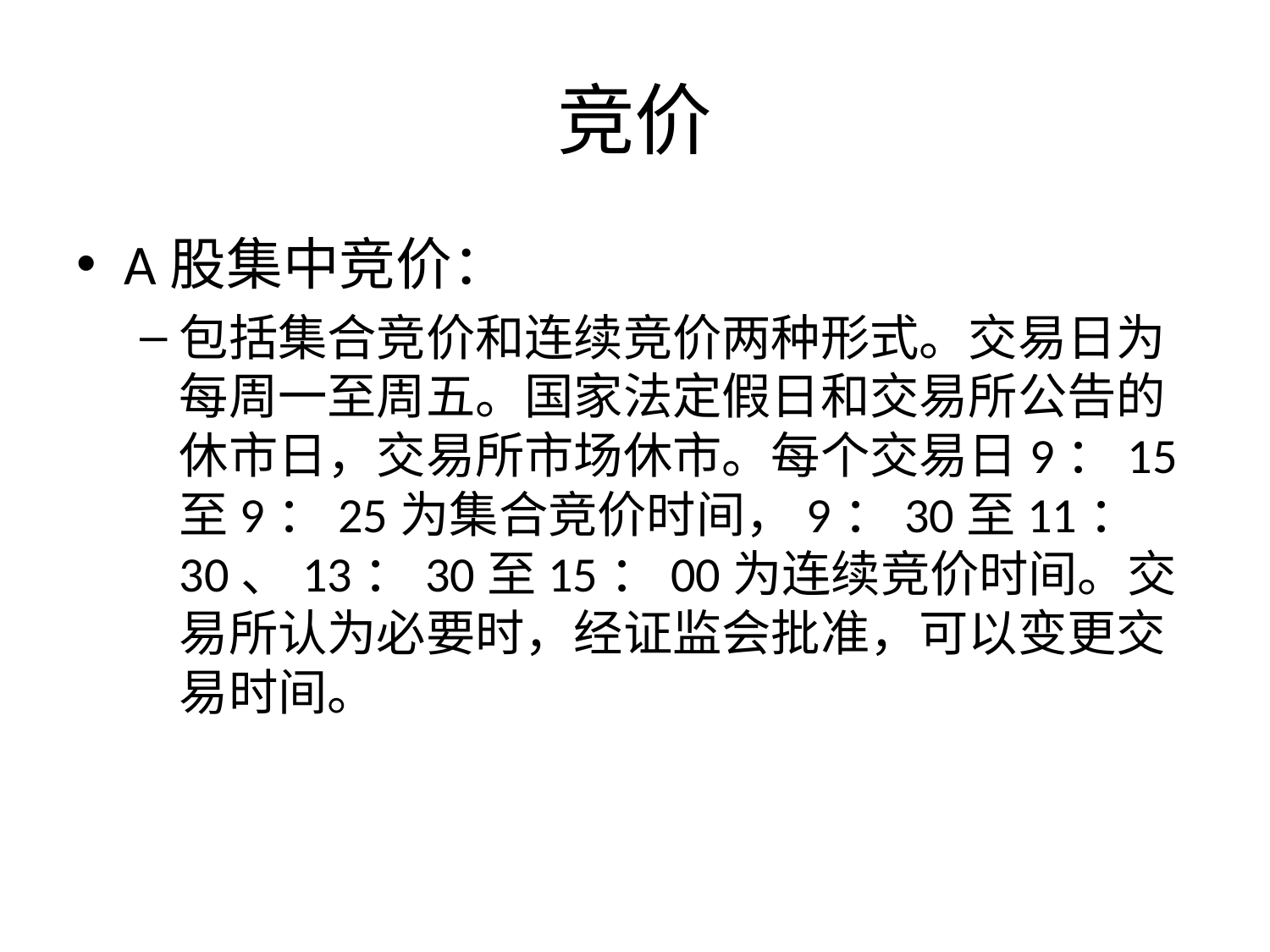

# 竞价
A股集中竞价：
包括集合竞价和连续竞价两种形式。交易日为每周一至周五。国家法定假日和交易所公告的休市日，交易所市场休市。每个交易日9：15至9：25为集合竞价时间，9：30至11：30、13：30至15：00为连续竞价时间。交易所认为必要时，经证监会批准，可以变更交易时间。